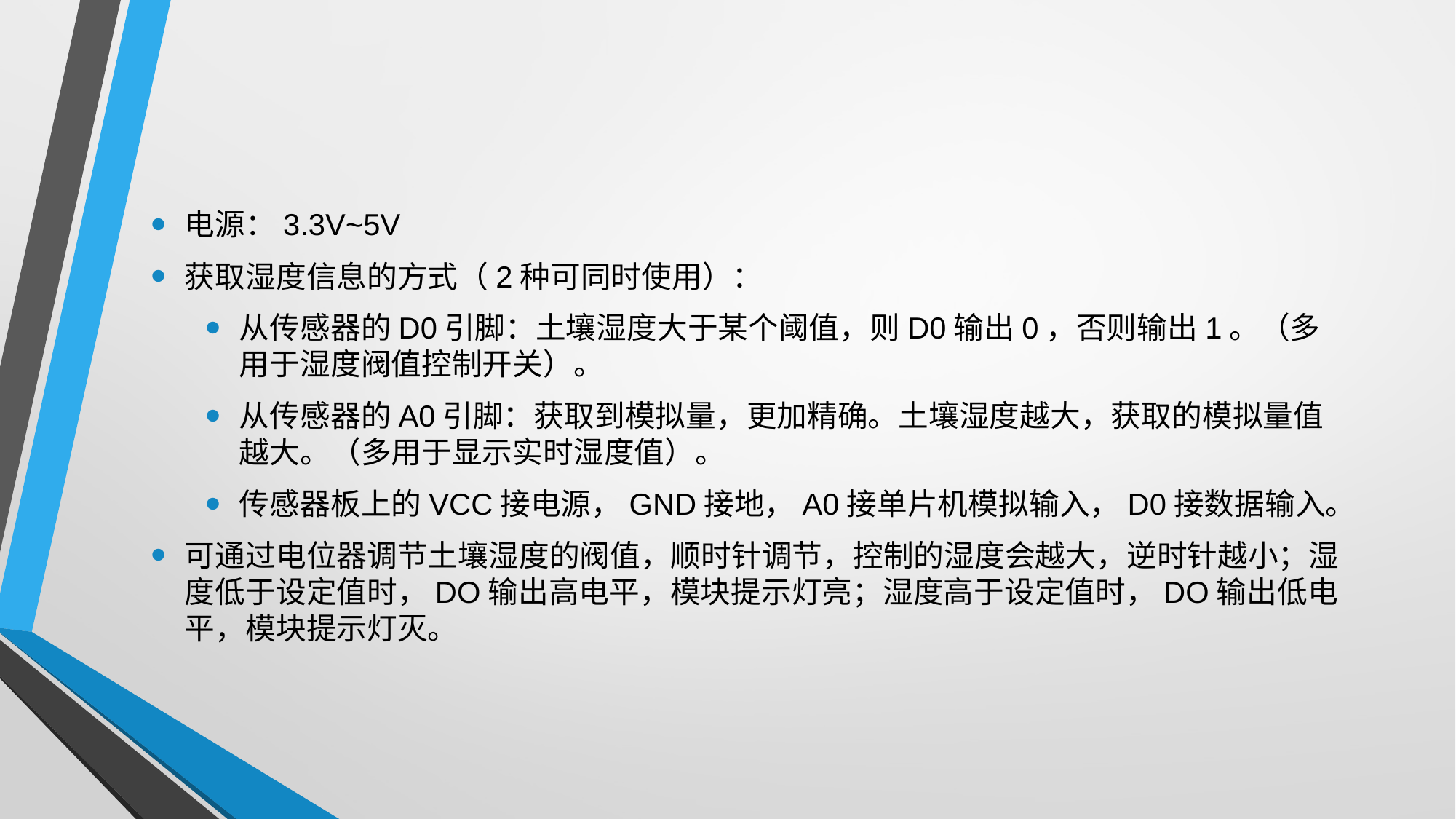

电源：3.3V~5V
获取湿度信息的方式（2种可同时使用）：
从传感器的D0引脚：土壤湿度大于某个阈值，则D0输出0，否则输出1。（多用于湿度阀值控制开关）。
从传感器的A0引脚：获取到模拟量，更加精确。土壤湿度越大，获取的模拟量值越大。（多用于显示实时湿度值）。
传感器板上的VCC接电源，GND接地，A0接单片机模拟输入，D0接数据输入。
可通过电位器调节土壤湿度的阀值，顺时针调节，控制的湿度会越大，逆时针越小；湿度低于设定值时，DO输出高电平，模块提示灯亮；湿度高于设定值时，DO输出低电平，模块提示灯灭。